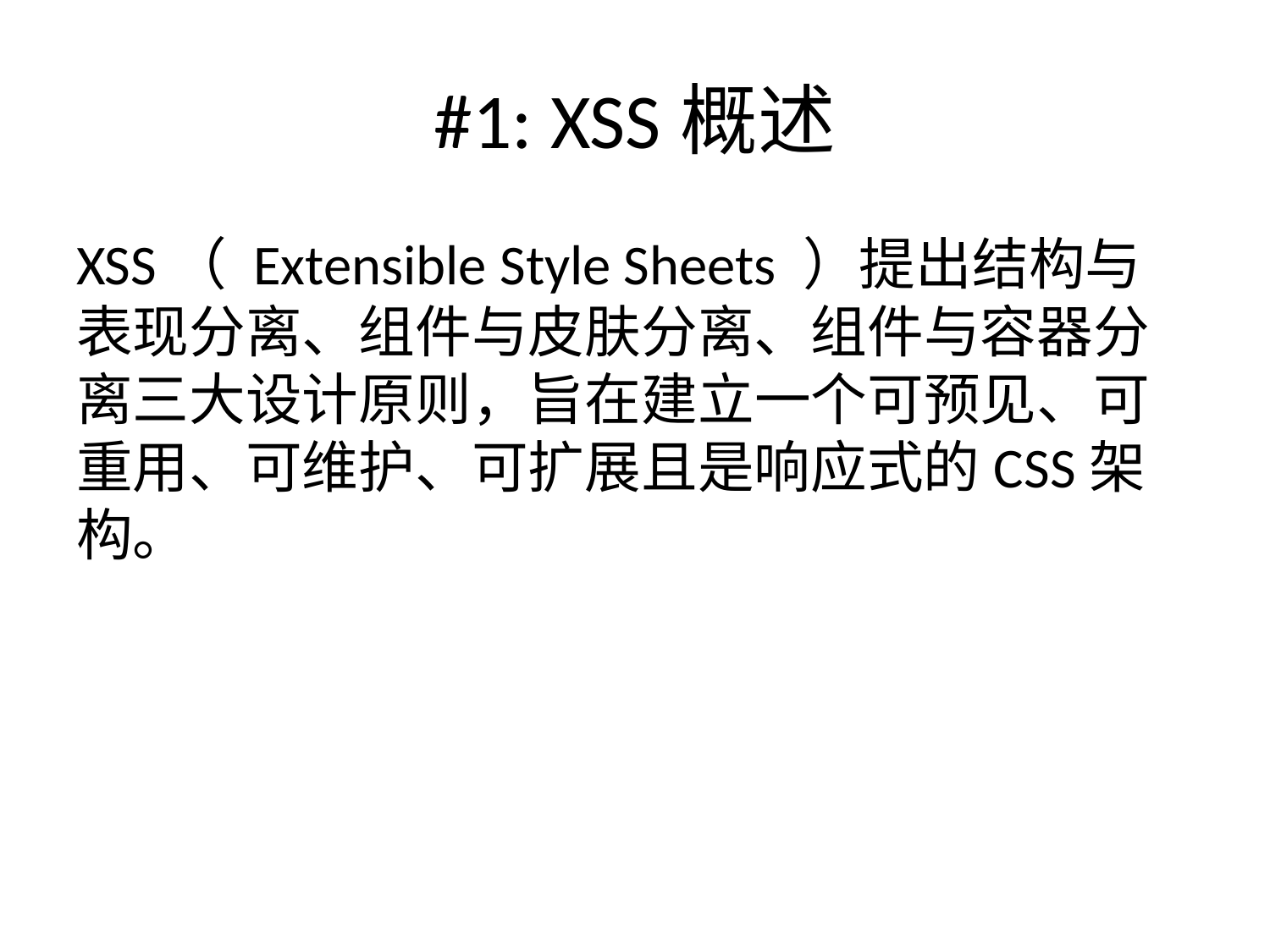

# #1: XSS概述
XSS（ Extensible Style Sheets ）提出结构与表现分离、组件与皮肤分离、组件与容器分离三大设计原则，旨在建立一个可预见、可重用、可维护、可扩展且是响应式的CSS架构。